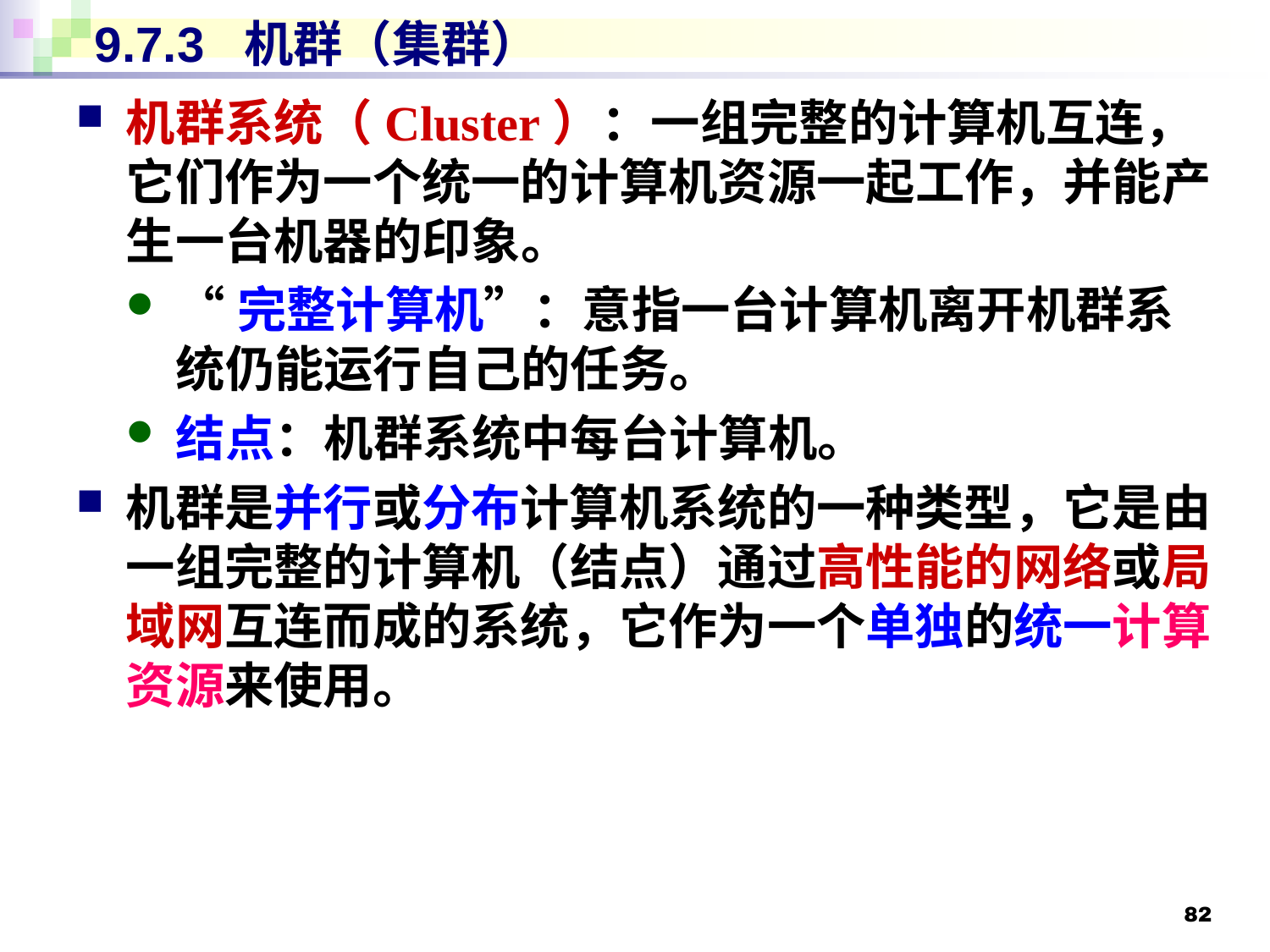

# 9.7.3  机群（集群）
机群系统（Cluster）：一组完整的计算机互连，它们作为一个统一的计算机资源一起工作，并能产生一台机器的印象。
“完整计算机”：意指一台计算机离开机群系统仍能运行自己的任务。
结点：机群系统中每台计算机。
机群是并行或分布计算机系统的一种类型，它是由一组完整的计算机（结点）通过高性能的网络或局域网互连而成的系统，它作为一个单独的统一计算资源来使用。
82